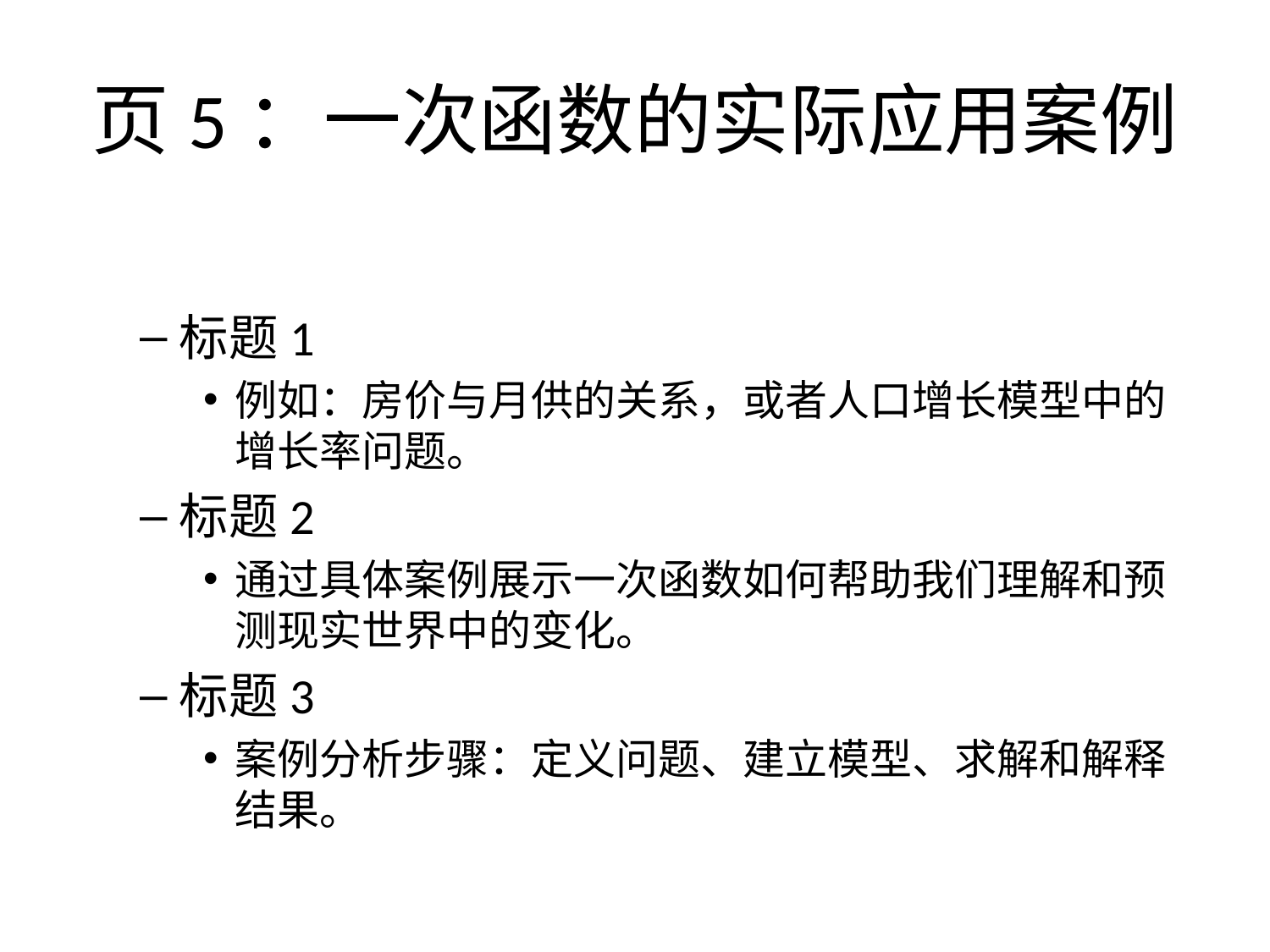

# 页5：一次函数的实际应用案例

标题1
例如：房价与月供的关系，或者人口增长模型中的增长率问题。
标题2
通过具体案例展示一次函数如何帮助我们理解和预测现实世界中的变化。
标题3
案例分析步骤：定义问题、建立模型、求解和解释结果。